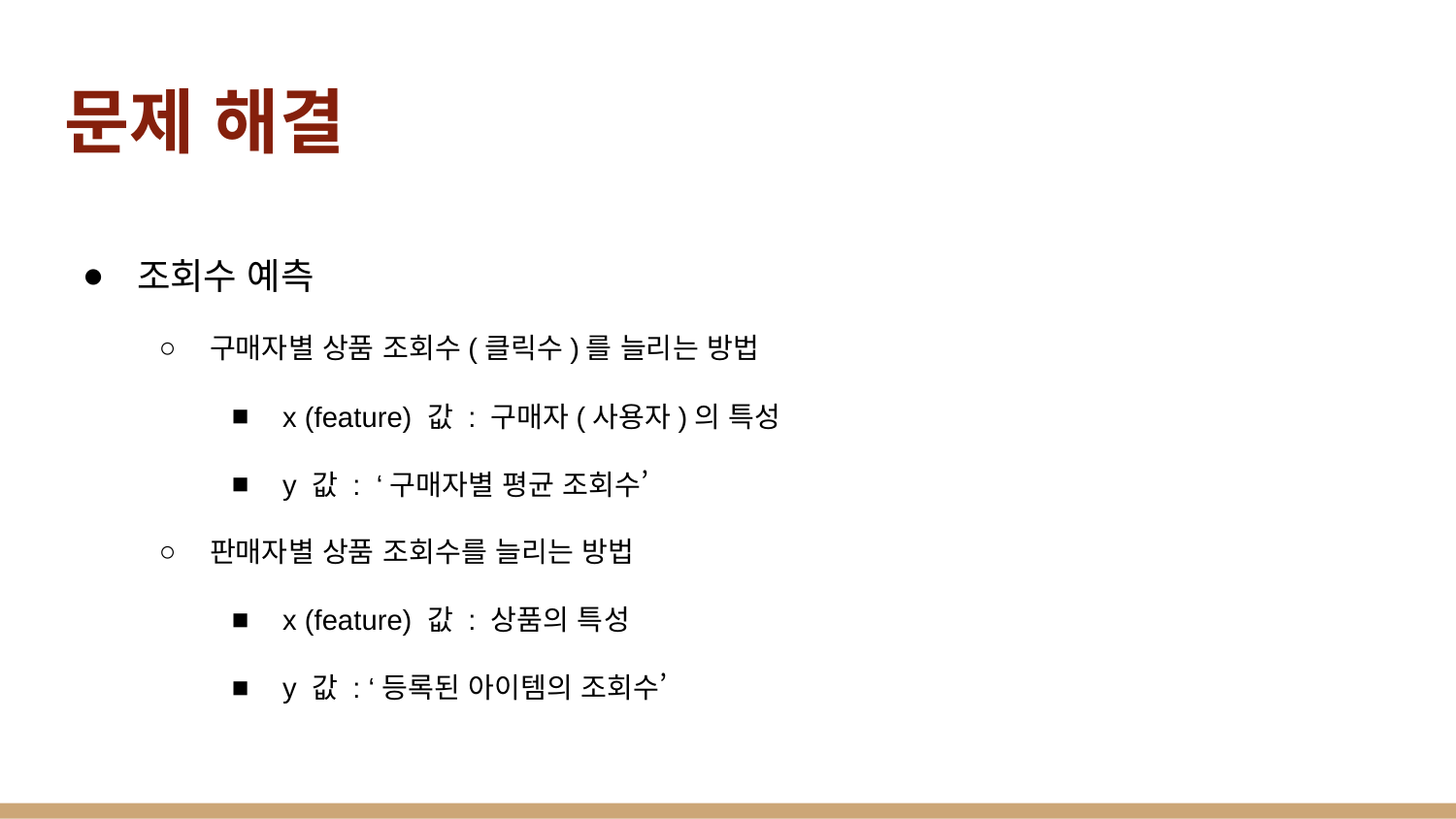

# 문제 해결
조회수 예측
구매자별 상품 조회수(클릭수)를 늘리는 방법
x (feature) 값 : 구매자(사용자)의 특성
y 값 :  ‘구매자별 평균 조회수’
판매자별 상품 조회수를 늘리는 방법
x (feature) 값 : 상품의 특성
y 값 : ‘등록된 아이템의 조회수’